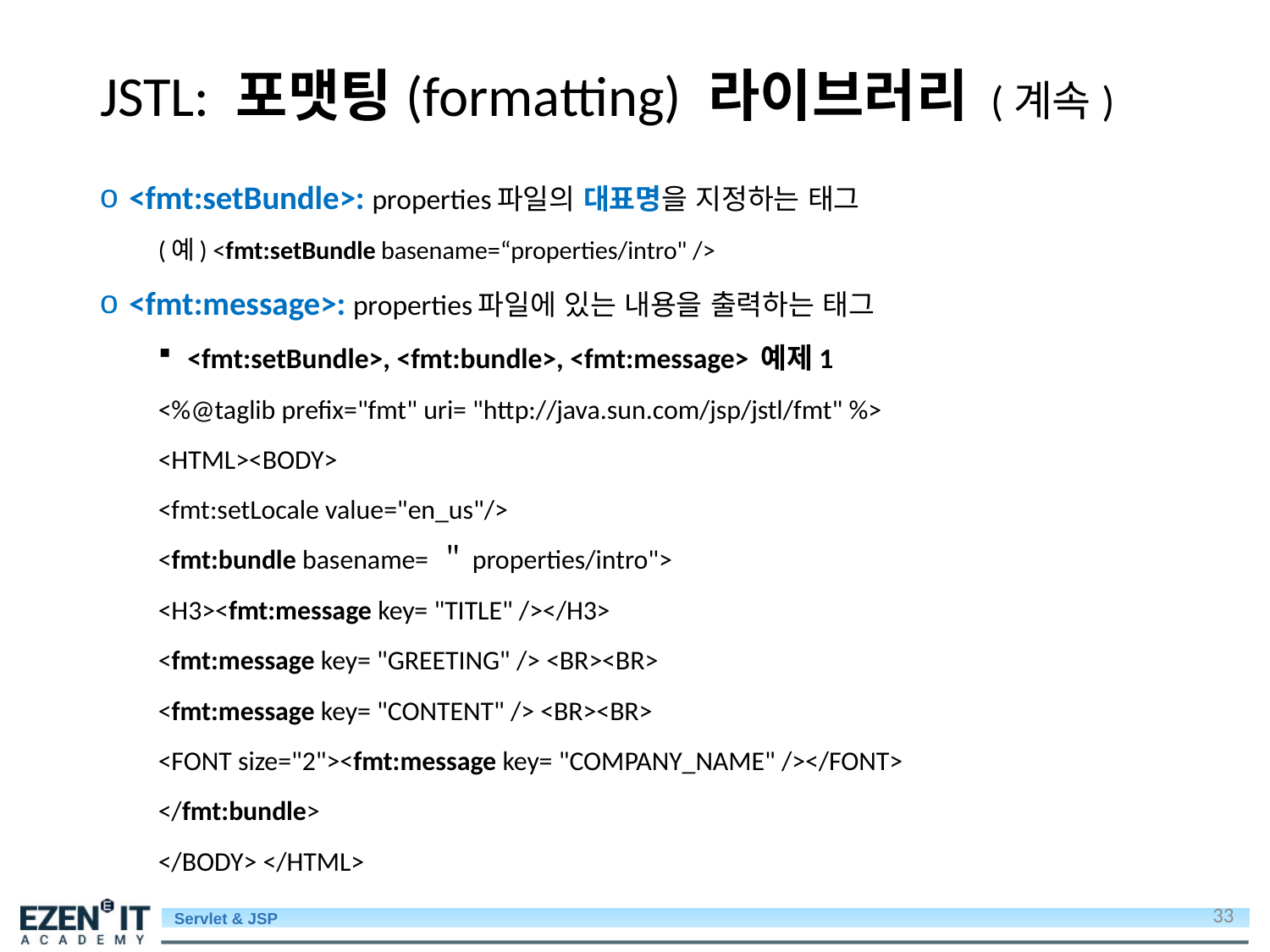

# JSTL: 포맷팅(formatting) 라이브러리 (계속)
<fmt:setBundle>: properties파일의 대표명을 지정하는 태그
(예) <fmt:setBundle basename=“properties/intro" />
<fmt:message>: properties파일에 있는 내용을 출력하는 태그
<fmt:setBundle>, <fmt:bundle>, <fmt:message> 예제1
<%@taglib prefix="fmt" uri= "http://java.sun.com/jsp/jstl/fmt" %>
<HTML><BODY>
<fmt:setLocale value="en_us"/>
<fmt:bundle basename= ＂properties/intro">
	<H3><fmt:message key= "TITLE" /></H3>
	<fmt:message key= "GREETING" /> <BR><BR>
	<fmt:message key= "CONTENT" /> <BR><BR>
	<FONT size="2"><fmt:message key= "COMPANY_NAME" /></FONT>
</fmt:bundle>
</BODY> </HTML>
33